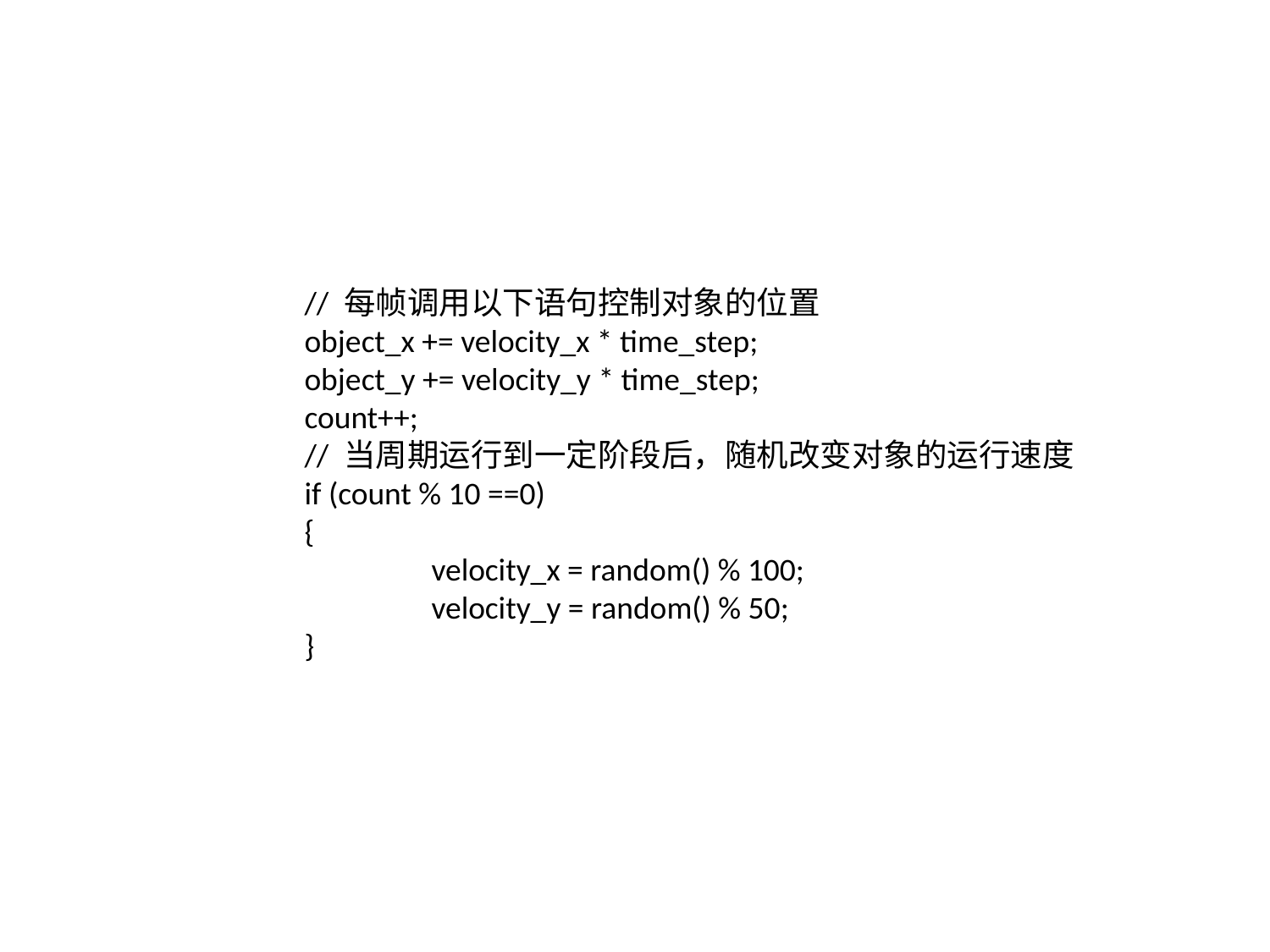

#

	// 每帧调用以下语句控制对象的位置
	object_x += velocity_x * time_step;
	object_y += velocity_y * time_step;
	count++;
	// 当周期运行到一定阶段后，随机改变对象的运行速度
	if (count % 10 ==0)
	{
		velocity_x = random() % 100;
		velocity_y = random() % 50;
	}